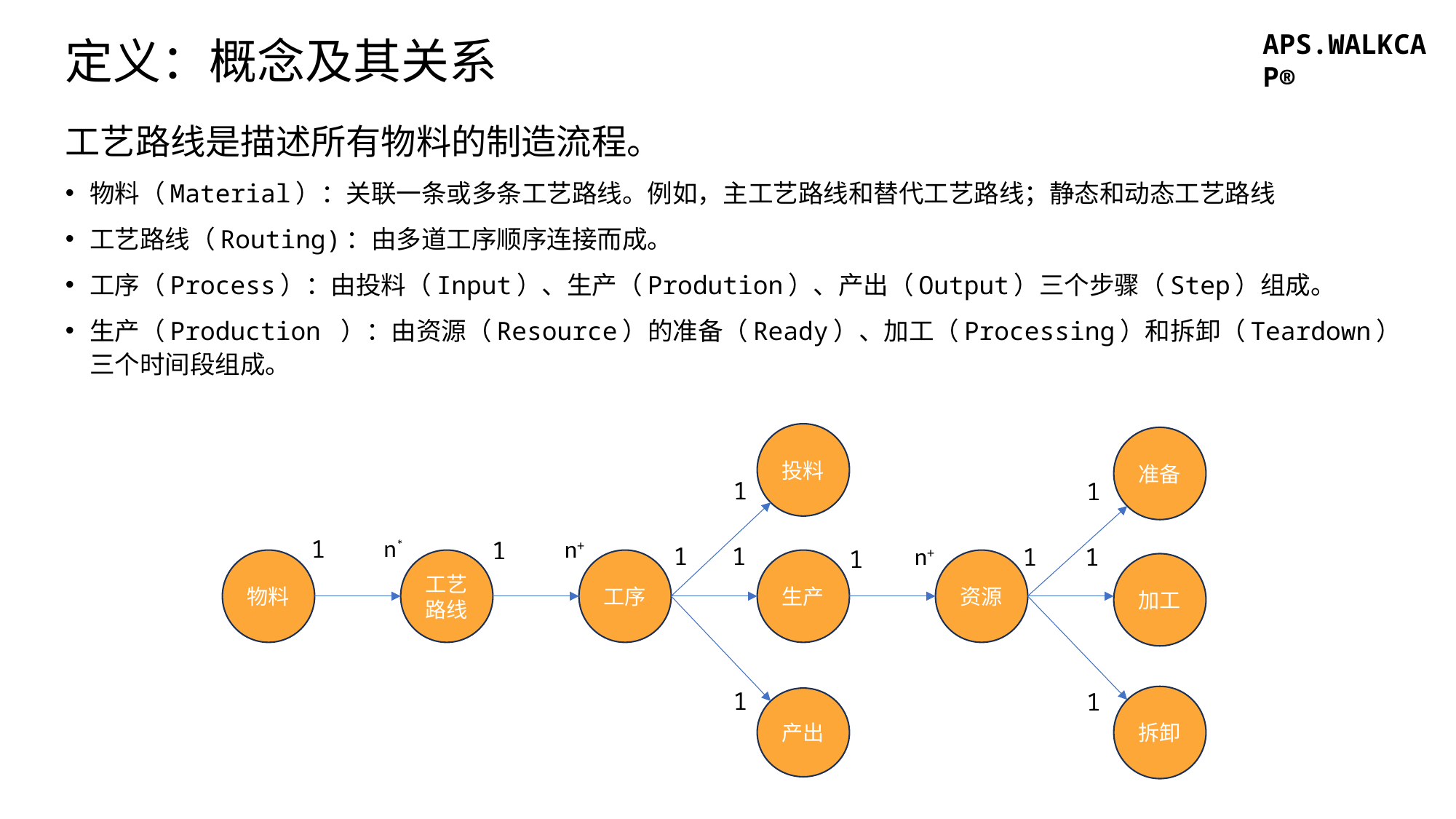

定义：概念及其关系
工艺路线是描述所有物料的制造流程。
物料（Material）：关联一条或多条工艺路线。例如，主工艺路线和替代工艺路线；静态和动态工艺路线
工艺路线（Routing)：由多道工序顺序连接而成。
工序（Process）：由投料（Input）、生产（Prodution）、产出（Output）三个步骤（Step）组成。
生产（Production ）：由资源（Resource）的准备（Ready）、加工（Processing）和拆卸（Teardown）三个时间段组成。
投料
准备
物料
工艺
路线
工序
生产
资源
加工
拆卸
产出
1
1
n*
n+
1
1
1
n+
1
1
1
1
1
1